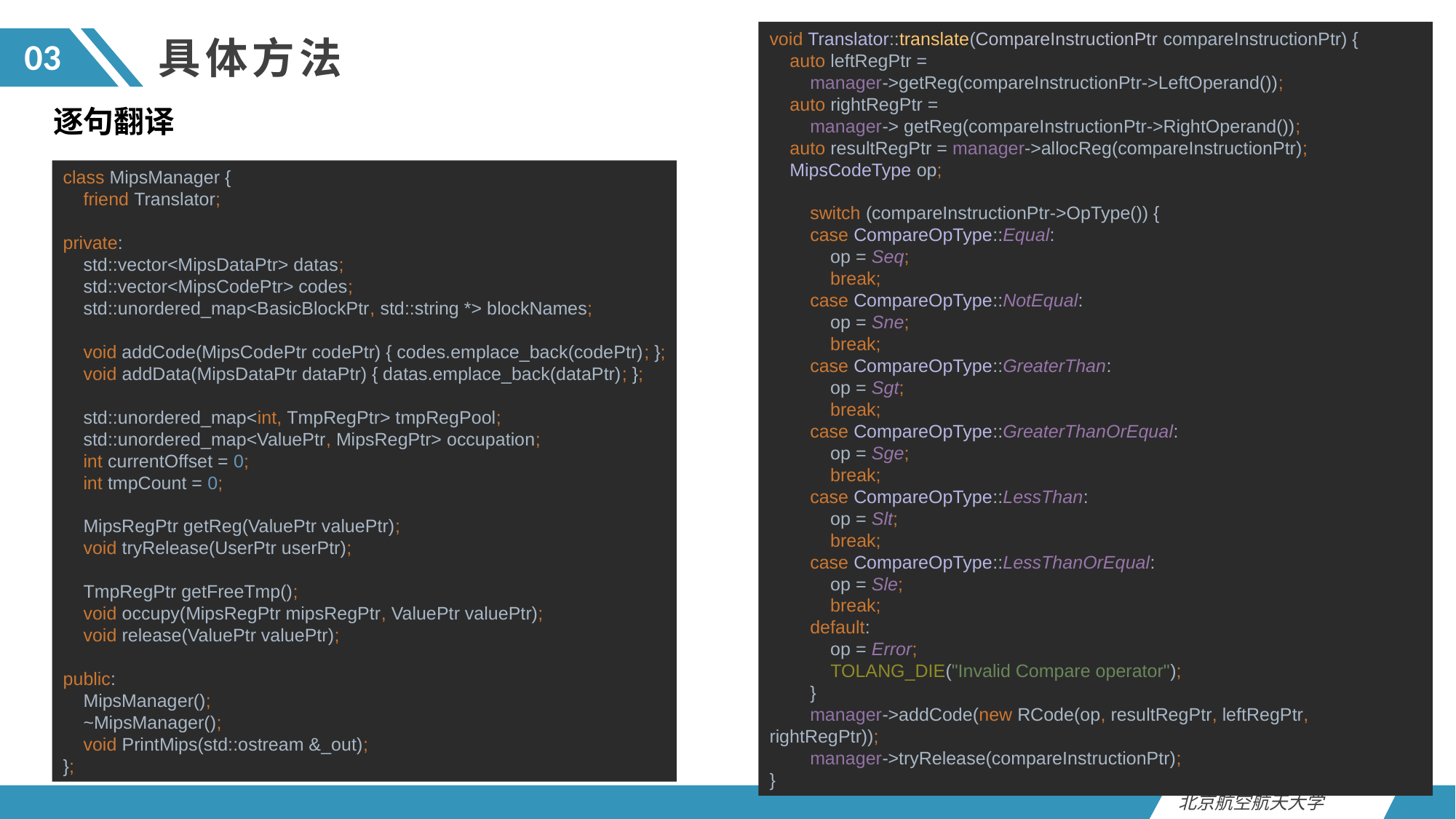

具体方法

03
void Translator::translate(CompareInstructionPtr compareInstructionPtr) {
    auto leftRegPtr =
        manager->getReg(compareInstructionPtr->LeftOperand());
    auto rightRegPtr =
        manager-> getReg(compareInstructionPtr->RightOperand());
    auto resultRegPtr = manager->allocReg(compareInstructionPtr);
    MipsCodeType op;
        switch (compareInstructionPtr->OpType()) {
        case CompareOpType::Equal:
            op = Seq;
            break;
        case CompareOpType::NotEqual:
            op = Sne;
            break;
        case CompareOpType::GreaterThan:
            op = Sgt;
            break;
        case CompareOpType::GreaterThanOrEqual:
            op = Sge;
            break;
        case CompareOpType::LessThan:
            op = Slt;
            break;
        case CompareOpType::LessThanOrEqual:
            op = Sle;
            break;
        default:
            op = Error;
            TOLANG_DIE("Invalid Compare operator");
        }
        manager->addCode(new RCode(op, resultRegPtr, leftRegPtr, rightRegPtr));
        manager->tryRelease(compareInstructionPtr);
}
逐句翻译
class MipsManager {
    friend Translator;
private:
    std::vector<MipsDataPtr> datas;
    std::vector<MipsCodePtr> codes;
    std::unordered_map<BasicBlockPtr, std::string *> blockNames;

    void addCode(MipsCodePtr codePtr) { codes.emplace_back(codePtr); };
    void addData(MipsDataPtr dataPtr) { datas.emplace_back(dataPtr); };

    std::unordered_map<int, TmpRegPtr> tmpRegPool;
    std::unordered_map<ValuePtr, MipsRegPtr> occupation;
    int currentOffset = 0;
    int tmpCount = 0;
    MipsRegPtr getReg(ValuePtr valuePtr);
    void tryRelease(UserPtr userPtr);
    TmpRegPtr getFreeTmp();
    void occupy(MipsRegPtr mipsRegPtr, ValuePtr valuePtr);
    void release(ValuePtr valuePtr);
public:
    MipsManager();
    ~MipsManager();
    void PrintMips(std::ostream &_out);
};

北京航空航天大学